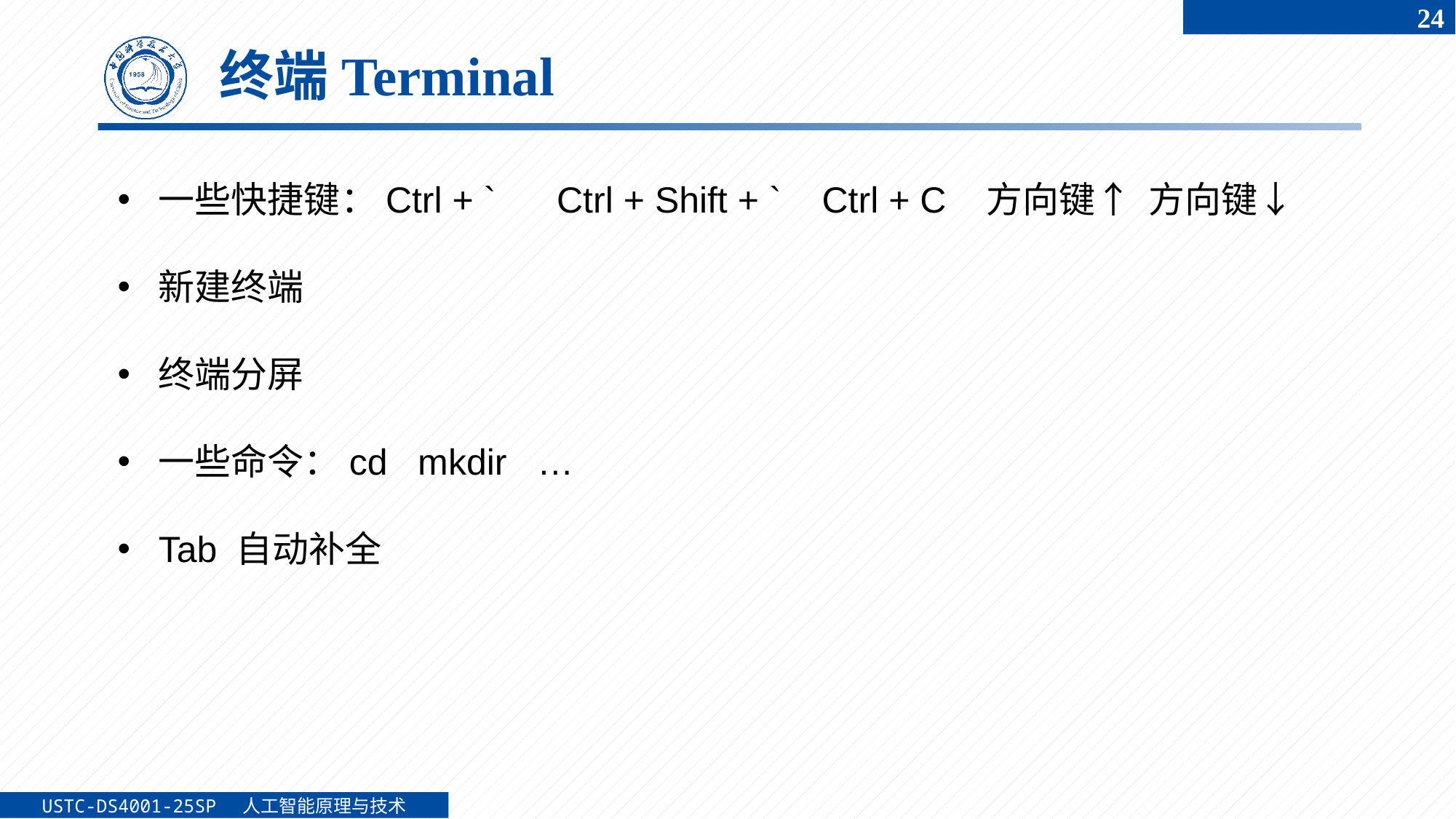

# 终端Terminal
一些快捷键：Ctrl + `      Ctrl + Shift + `    Ctrl + C   方向键↑  方向键↓

新建终端

终端分屏

一些命令：cd   mkdir   …

Tab 自动补全
USTC-DS4001-25SP  人工智能原理与技术